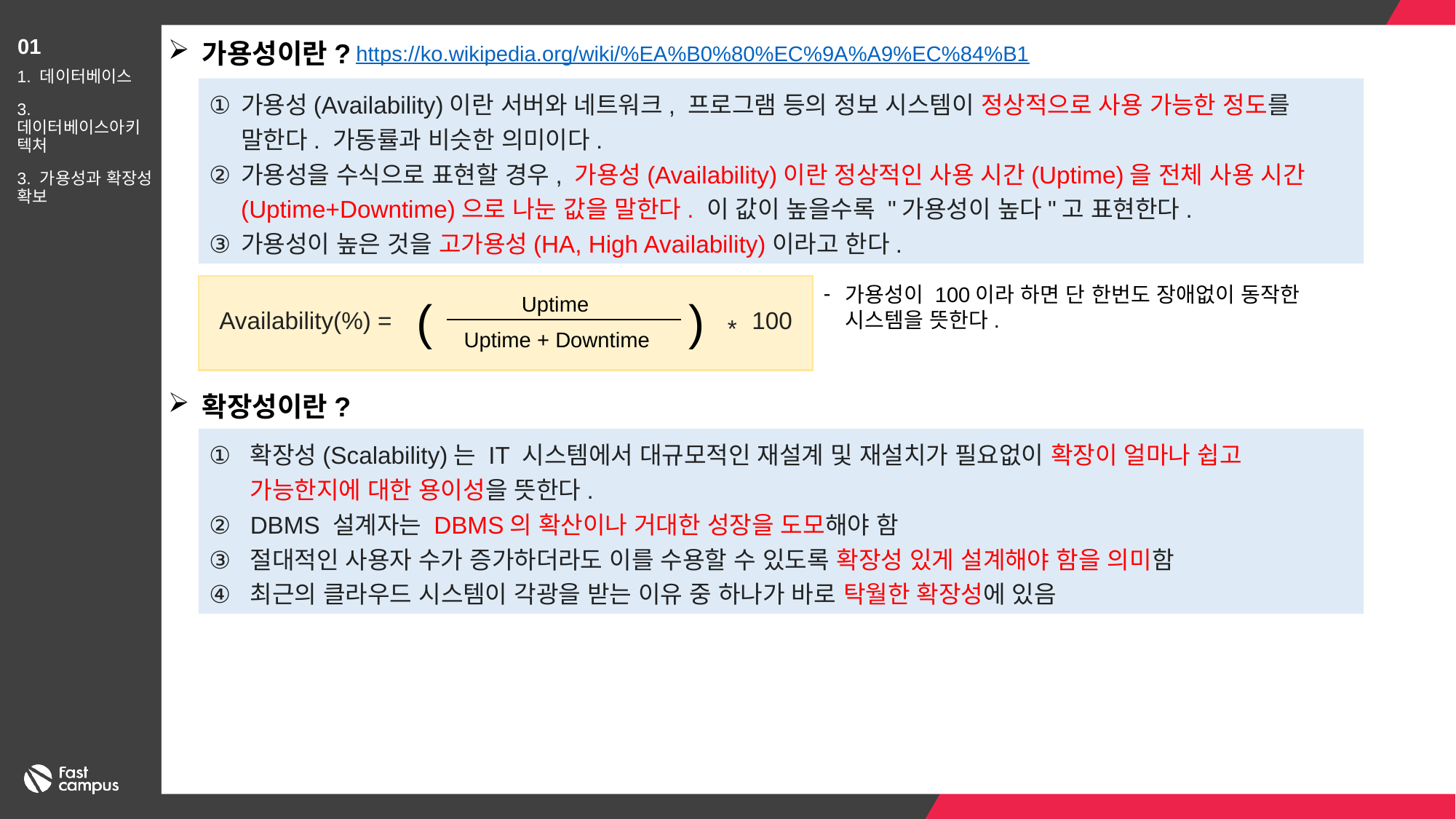

01
가용성이란?
https://ko.wikipedia.org/wiki/%EA%B0%80%EC%9A%A9%EC%84%B1
1. 데이터베이스
3. 데이터베이스아키텍처
3. 가용성과 확장성 확보
가용성(Availability)이란 서버와 네트워크, 프로그램 등의 정보 시스템이 정상적으로 사용 가능한 정도를 말한다. 가동률과 비슷한 의미이다.
가용성을 수식으로 표현할 경우, 가용성(Availability)이란 정상적인 사용 시간(Uptime)을 전체 사용 시간(Uptime+Downtime)으로 나눈 값을 말한다. 이 값이 높을수록 "가용성이 높다"고 표현한다.
가용성이 높은 것을 고가용성(HA, High Availability)이라고 한다.
가용성이 100이라 하면 단 한번도 장애없이 동작한 시스템을 뜻한다.

Uptime
(
)
Availability(%) =
100
*
Uptime + Downtime
확장성이란?
확장성(Scalability)는 IT 시스템에서 대규모적인 재설계 및 재설치가 필요없이 확장이 얼마나 쉽고 가능한지에 대한 용이성을 뜻한다.
DBMS 설계자는 DBMS의 확산이나 거대한 성장을 도모해야 함
절대적인 사용자 수가 증가하더라도 이를 수용할 수 있도록 확장성 있게 설계해야 함을 의미함
최근의 클라우드 시스템이 각광을 받는 이유 중 하나가 바로 탁월한 확장성에 있음